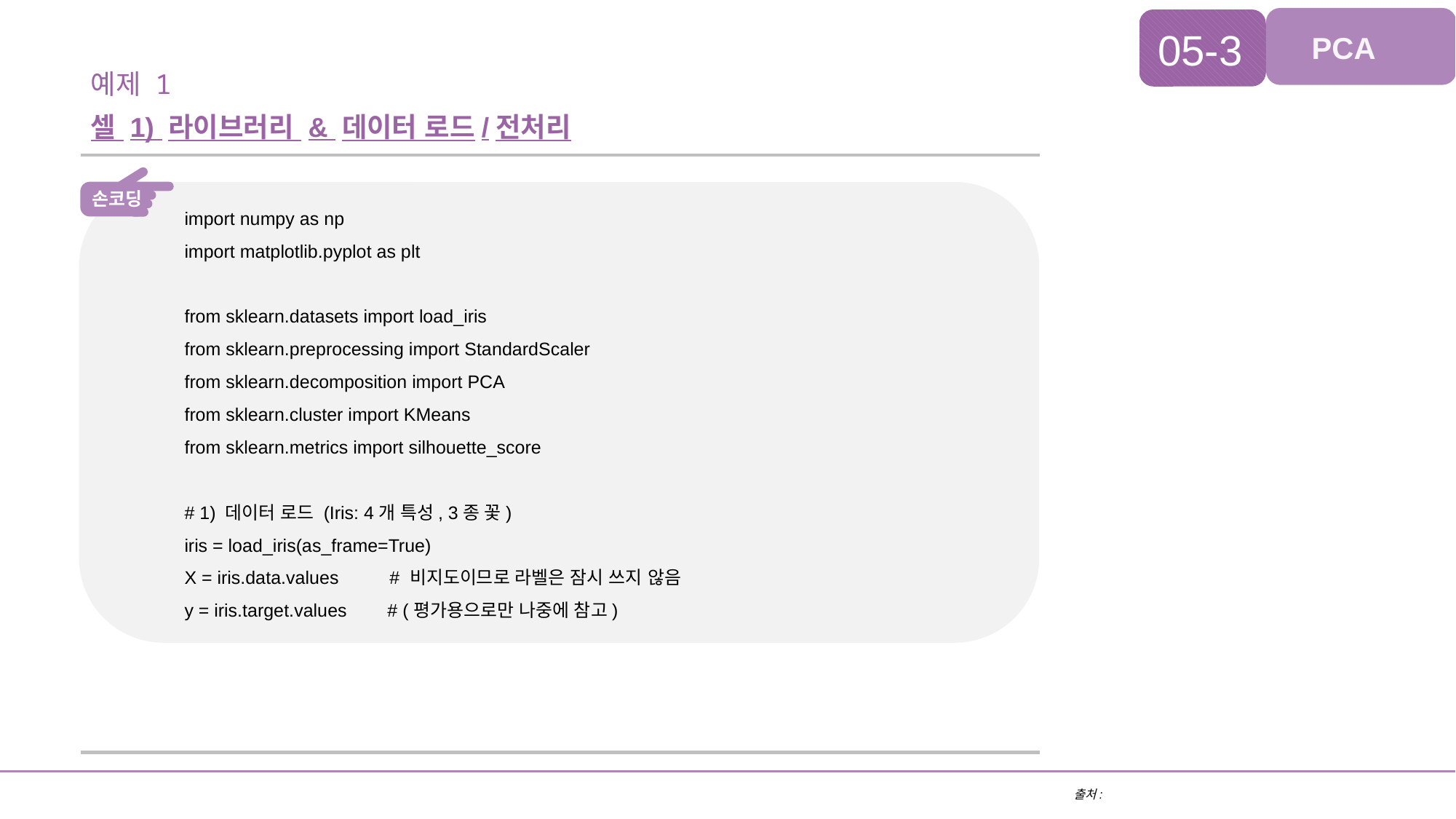

05-3
PCA
예제 1
셀 1) 라이브러리 & 데이터 로드/전처리

손코딩
import numpy as np
import matplotlib.pyplot as plt

from sklearn.datasets import load_iris
from sklearn.preprocessing import StandardScaler
from sklearn.decomposition import PCA
from sklearn.cluster import KMeans
from sklearn.metrics import silhouette_score

# 1) 데이터 로드 (Iris: 4개 특성, 3종 꽃)
iris = load_iris(as_frame=True)
X = iris.data.values          # 비지도이므로 라벨은 잠시 쓰지 않음
y = iris.target.values        # (평가용으로만 나중에 참고)

출처: